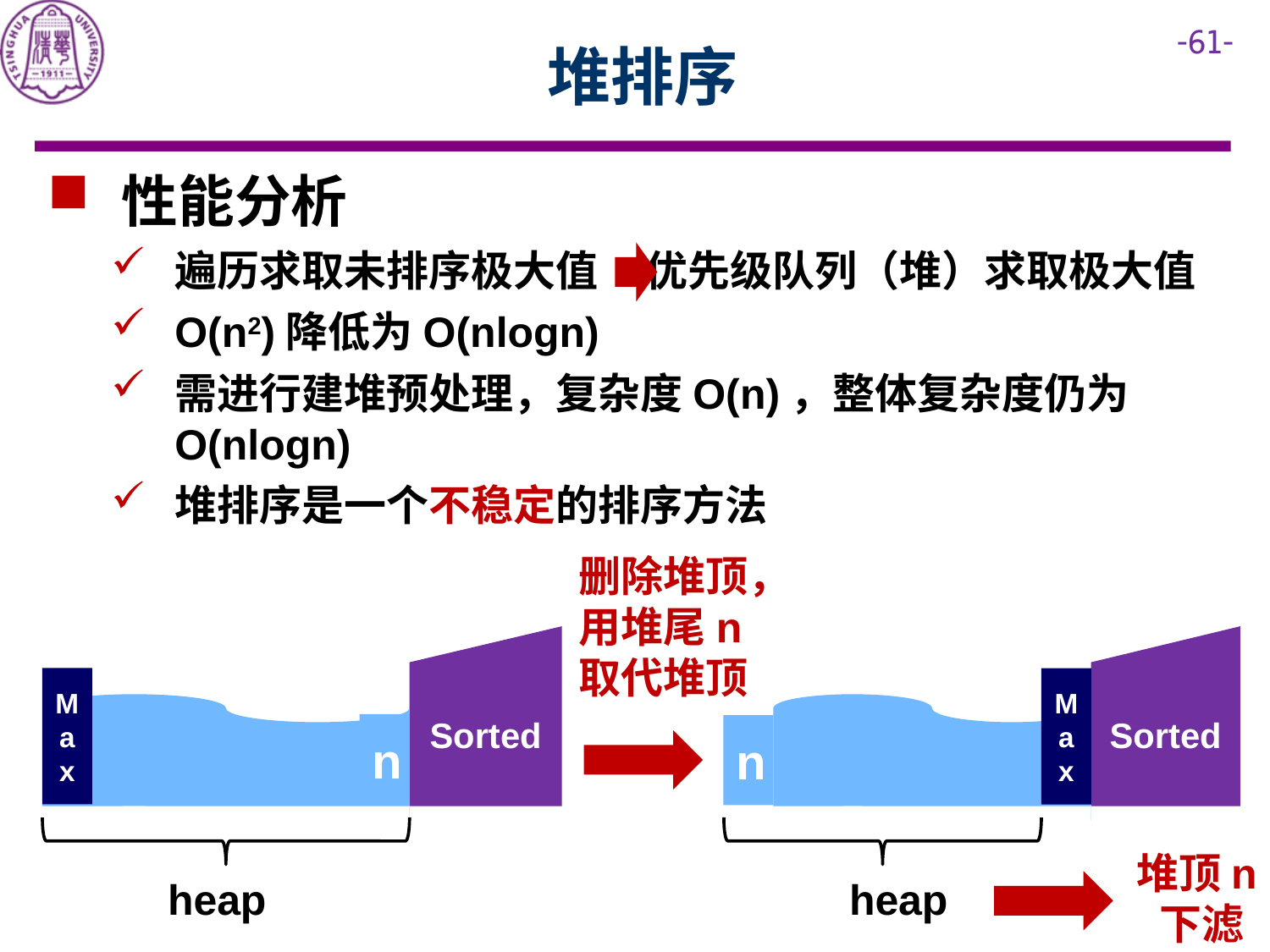

# 堆排序
 性能分析
遍历求取未排序极大值     优先级队列（堆）求取极大值
O(n2)降低为O(nlogn)
需进行建堆预处理，复杂度O(n)，整体复杂度仍为O(nlogn)
堆排序是一个不稳定的排序方法

删除堆顶，用堆尾n取代堆顶
Sorted

Max

n
heap
Sorted
Max

n
heap

堆顶n下滤